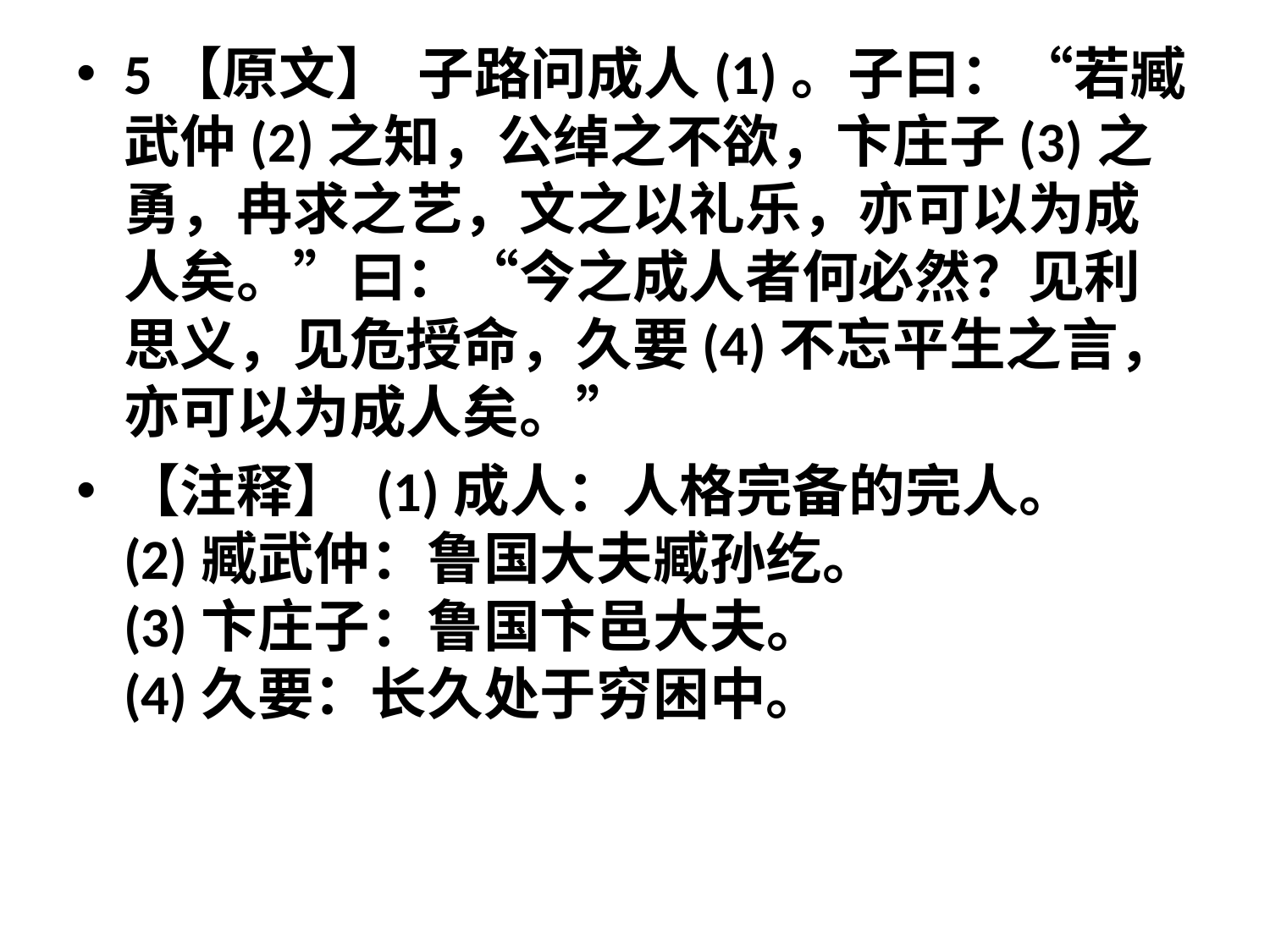

# 5【原文】  子路问成人(1)。子曰：“若臧武仲(2)之知，公绰之不欲，卞庄子(3)之勇，冉求之艺，文之以礼乐，亦可以为成人矣。”曰：“今之成人者何必然？见利思义，见危授命，久要(4)不忘平生之言，亦可以为成人矣。”
【注释】 (1)成人：人格完备的完人。 
(2)臧武仲：鲁国大夫臧孙纥。 
(3)卞庄子：鲁国卞邑大夫。 
(4)久要：长久处于穷困中。